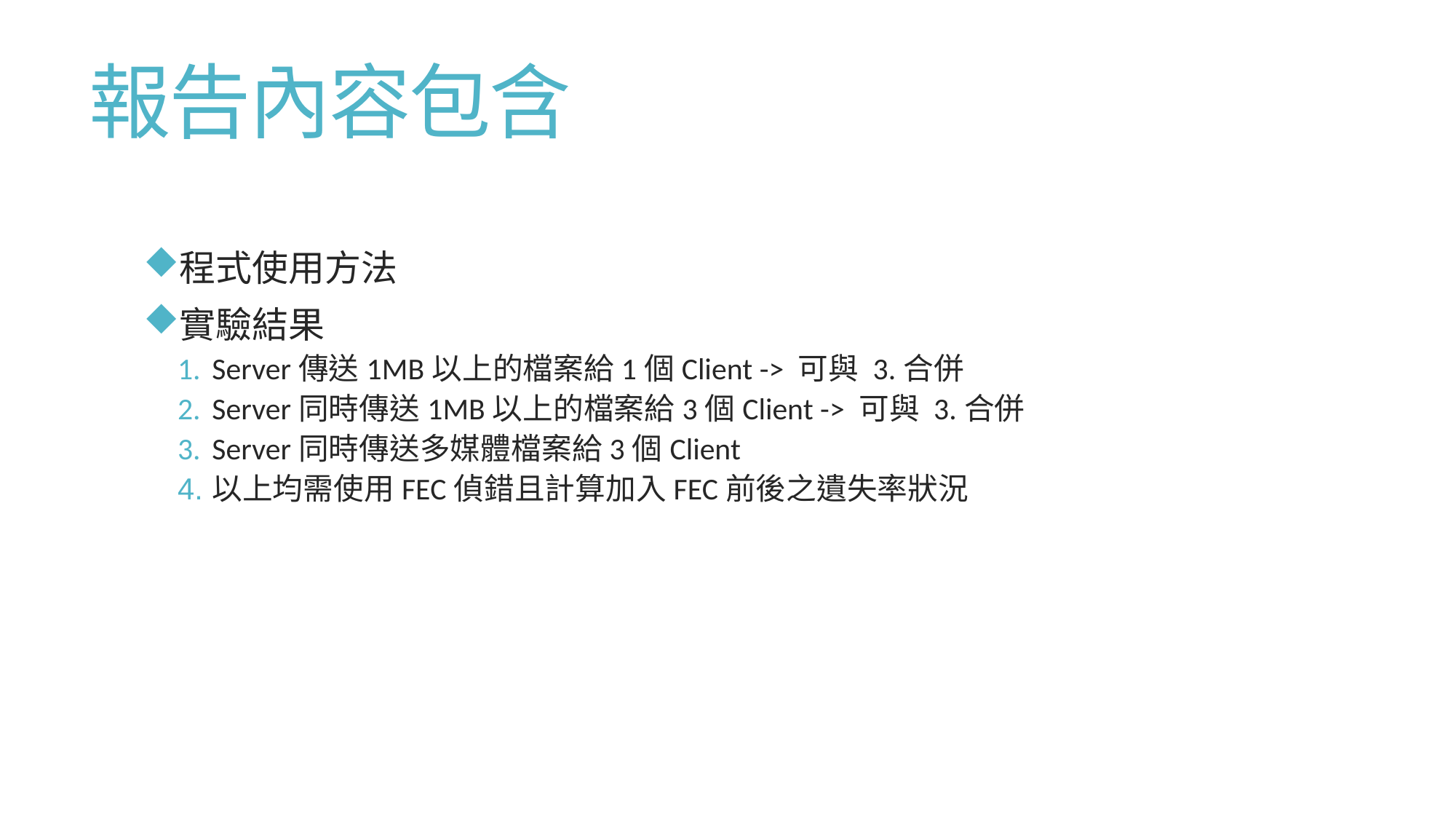

# 報告內容包含
程式使用方法
實驗結果
Server傳送1MB以上的檔案給1個Client -> 可與 3.合併
Server同時傳送1MB以上的檔案給3個Client -> 可與 3.合併
Server同時傳送多媒體檔案給3個Client
以上均需使用FEC偵錯且計算加入FEC前後之遺失率狀況